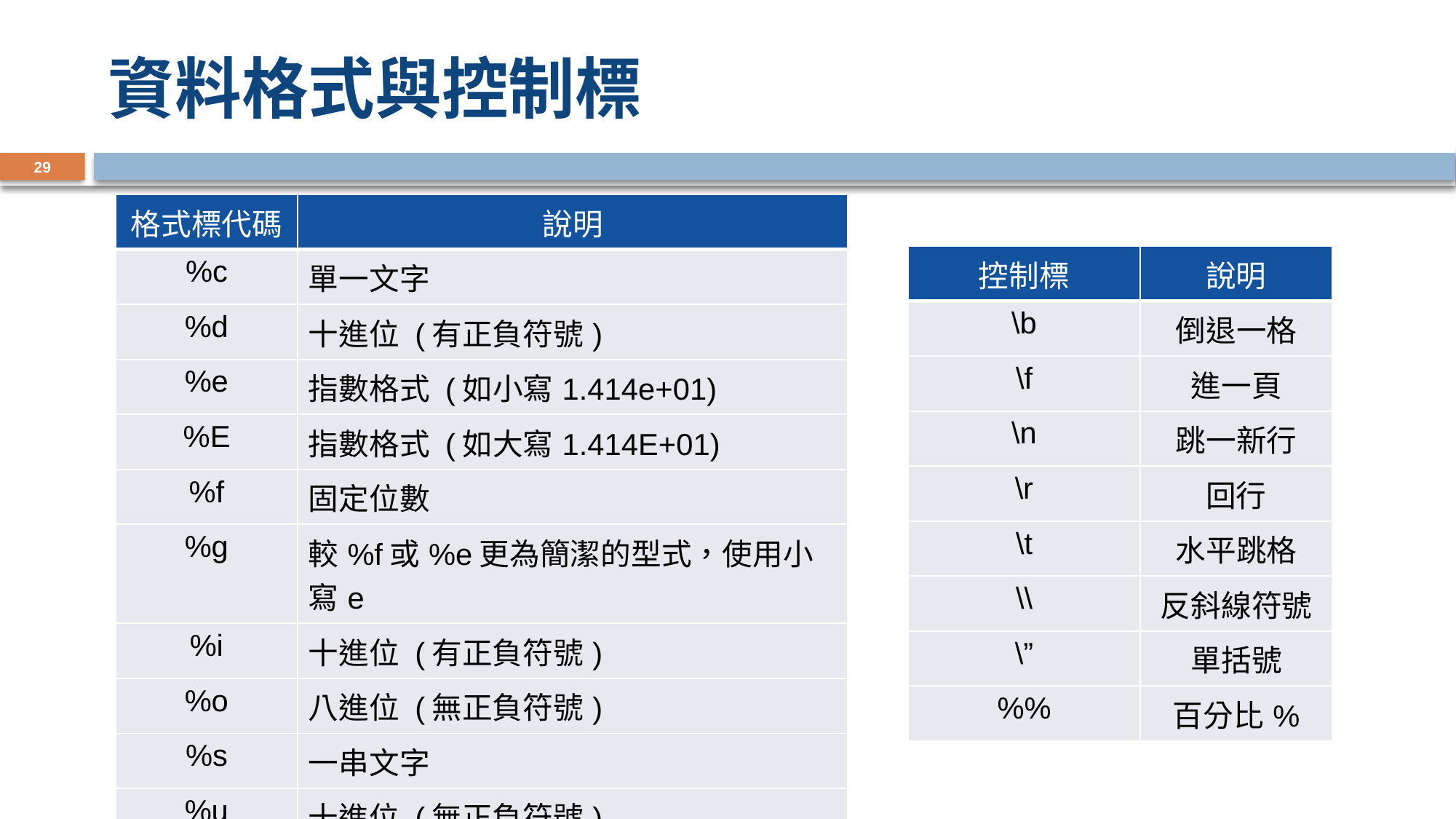

# 資料格式與控制標
29
| 格式標代碼 | 說明 |
| --- | --- |
| %c | 單一文字 |
| %d | 十進位 (有正負符號) |
| %e | 指數格式 (如小寫1.414e+01) |
| %E | 指數格式 (如大寫1.414E+01) |
| %f | 固定位數 |
| %g | 較%f或%e更為簡潔的型式，使用小寫e |
| %i | 十進位 (有正負符號) |
| %o | 八進位 (無正負符號) |
| %s | 一串文字 |
| %u | 十進位 (無正負符號) |
| %x | 十六進位 (使用小寫文字a-f) |
| %X | 十六進位 (使用大寫文字A-F) |
| 控制標 | 說明 |
| --- | --- |
| \b | 倒退一格 |
| \f | 進一頁 |
| \n | 跳一新行 |
| \r | 回行 |
| \t | 水平跳格 |
| \\ | 反斜線符號 |
| \” | 單括號 |
| %% | 百分比% |